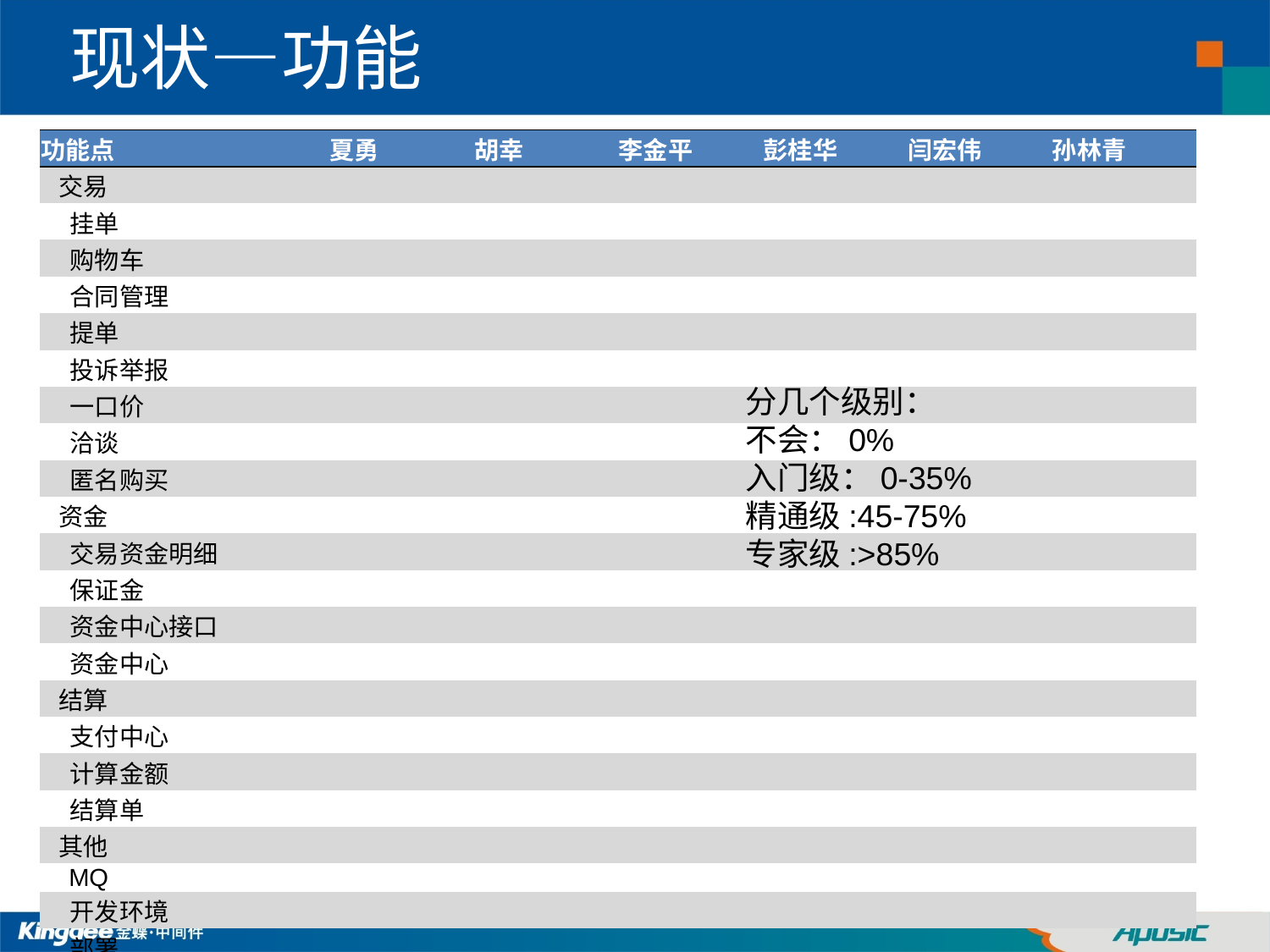

# 现状—功能
| 功能点 | 夏勇 | 胡幸 | 李金平 | 彭桂华 | 闫宏伟 | 孙林青 |
| --- | --- | --- | --- | --- | --- | --- |
| 交易 |  |  |  |  |  |  |
| 挂单 |  |  |  |  |  |  |
| 购物车 |  |  |  |  |  |  |
| 合同管理 |  |  |  |  |  |  |
| 提单 |  |  |  |  |  |  |
| 投诉举报 |  |  |  |  |  |  |
| 一口价 |  |  |  |  |  |  |
| 洽谈 |  |  |  |  |  |  |
| 匿名购买 |  |  |  |  |  |  |
| 资金 |  |  |  |  |  |  |
| 交易资金明细 |  |  |  |  |  |  |
| 保证金 |  |  |  |  |  |  |
| 资金中心接口 |  |  |  |  |  |  |
| 资金中心 |  |  |  |  |  |  |
| 结算 |  |  |  |  |  |  |
| 支付中心 |  |  |  |  |  |  |
| 计算金额 |  |  |  |  |  |  |
| 结算单 |  |  |  |  |  |  |
| 其他 |  |  |  |  |  |  |
| MQ |  |  |  |  |  |  |
| 开发环境 |  |  |  |  |  |  |
| 部署 |  |  |  |  |  |  |
| portal |  |  |  |  |  |  |
| 网站 |  |  |  |  |  |  |
| lucene搜索 |  |  |  |  |  |  |
| 钢铁资源 |  |  |  |  |  |  |
| 品牌商城 |  |  |  |  |  |  |
| 钢铁赶集 |  |  |  |  |  |  |
| 平台统计 |  |  |  |  |  |  |
| 管理平台 |  |  |  |  |  |  |
| 基础数据 |  |  |  |  |  |  |
| 信用数据 |  |  |  |  |  |  |
| 帮助中心 |  |  |  |  |  |  |
| 广告 |  |  |  |  |  |  |
| 公告 |  |  |  |  |  |  |
| 权限管理 |  |  |  |  |  |  |
| 日志管理 |  |  |  |  |  |  |
| 会员中心 |  |  |  |  |  |  |
| 会员缴费 |  |  |  |  |  |  |
| 级别变更 |  |  |  |  |  |  |
| 大通认证 |  |  |  |  |  |  |
| 用户管理 |  |  |  |  |  |  |
| 我的消息 |  |  |  |  |  |  |
| 企业展示 |  |  |  |  |  |  |
| 客户管理 |  |  |  |  |  |  |
| 会员推荐 |  |  |  |  |  |  |
| 会员过期处理 |  |  |  |  |  |  |
| 会员数据统计 |  |  |  |  |  |  |
分几个级别：
不会：0%
入门级：0-35%
精通级:45-75%
专家级:>85%